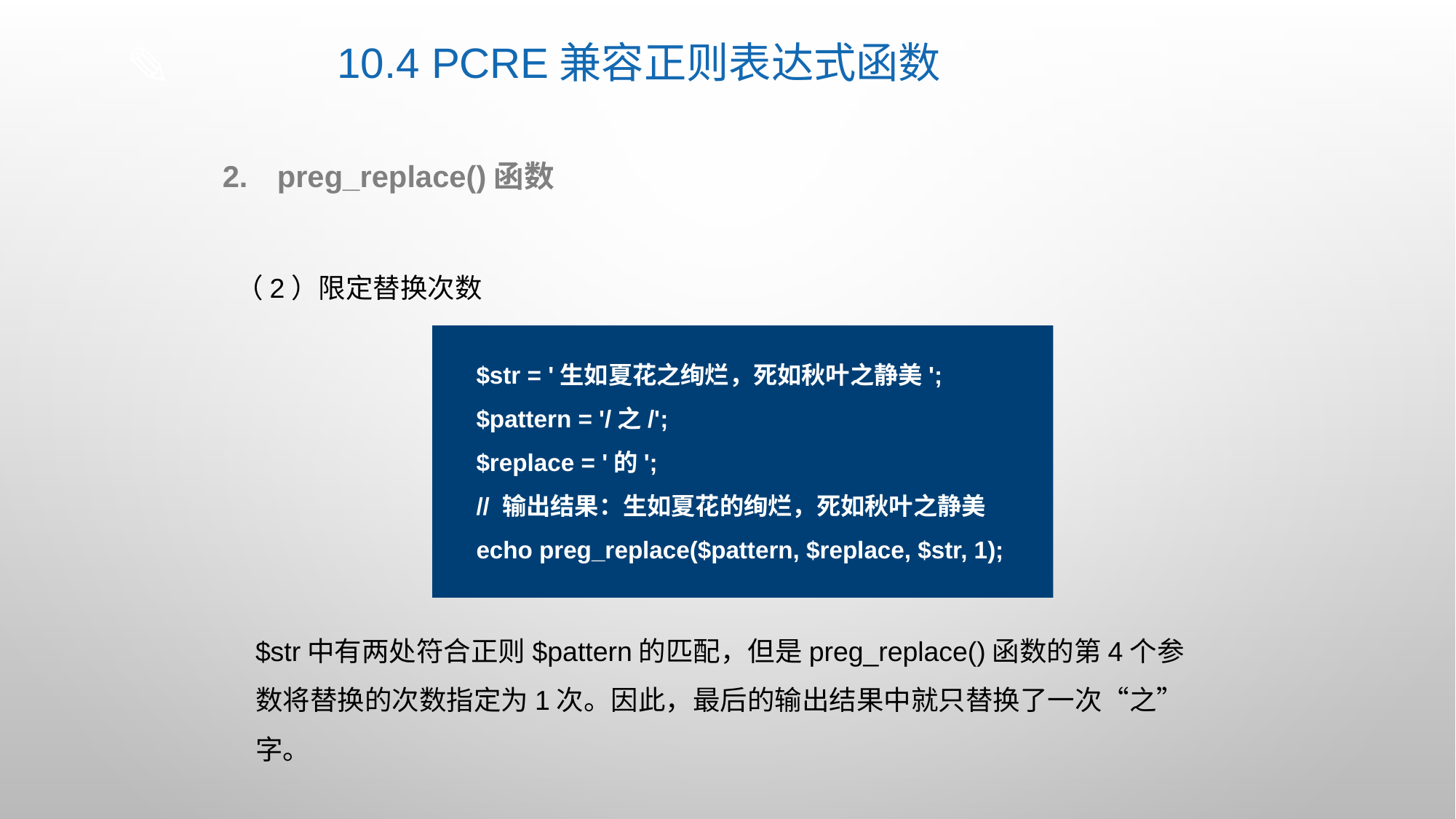

# 10.4 PCRE兼容正则表达式函数
preg_replace()函数
（2）限定替换次数

$str = '生如夏花之绚烂，死如秋叶之静美';
$pattern = '/之/';
$replace = '的';
// 输出结果：生如夏花的绚烂，死如秋叶之静美
echo preg_replace($pattern, $replace, $str, 1);
$str中有两处符合正则$pattern的匹配，但是preg_replace()函数的第4个参数将替换的次数指定为1次。因此，最后的输出结果中就只替换了一次“之”字。